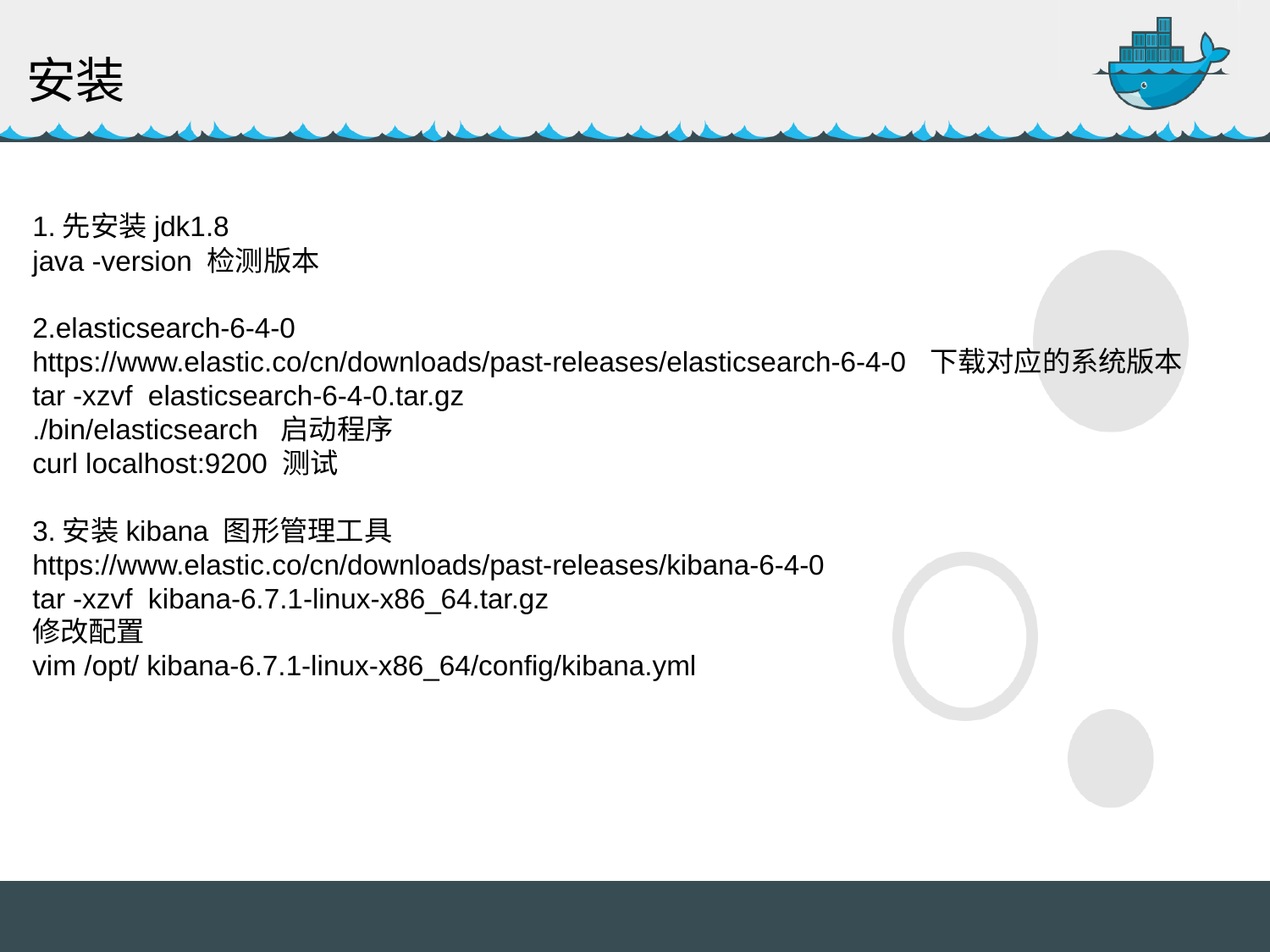

安装
1.先安装jdk1.8
java -version 检测版本

2.elasticsearch-6-4-0
https://www.elastic.co/cn/downloads/past-releases/elasticsearch-6-4-0  下载对应的系统版本
tar -xzvf  elasticsearch-6-4-0.tar.gz
./bin/elasticsearch  启动程序
curl localhost:9200 测试

3.安装kibana 图形管理工具
https://www.elastic.co/cn/downloads/past-releases/kibana-6-4-0
tar -xzvf  kibana-6.7.1-linux-x86_64.tar.gz
修改配置
vim /opt/ kibana-6.7.1-linux-x86_64/config/kibana.yml